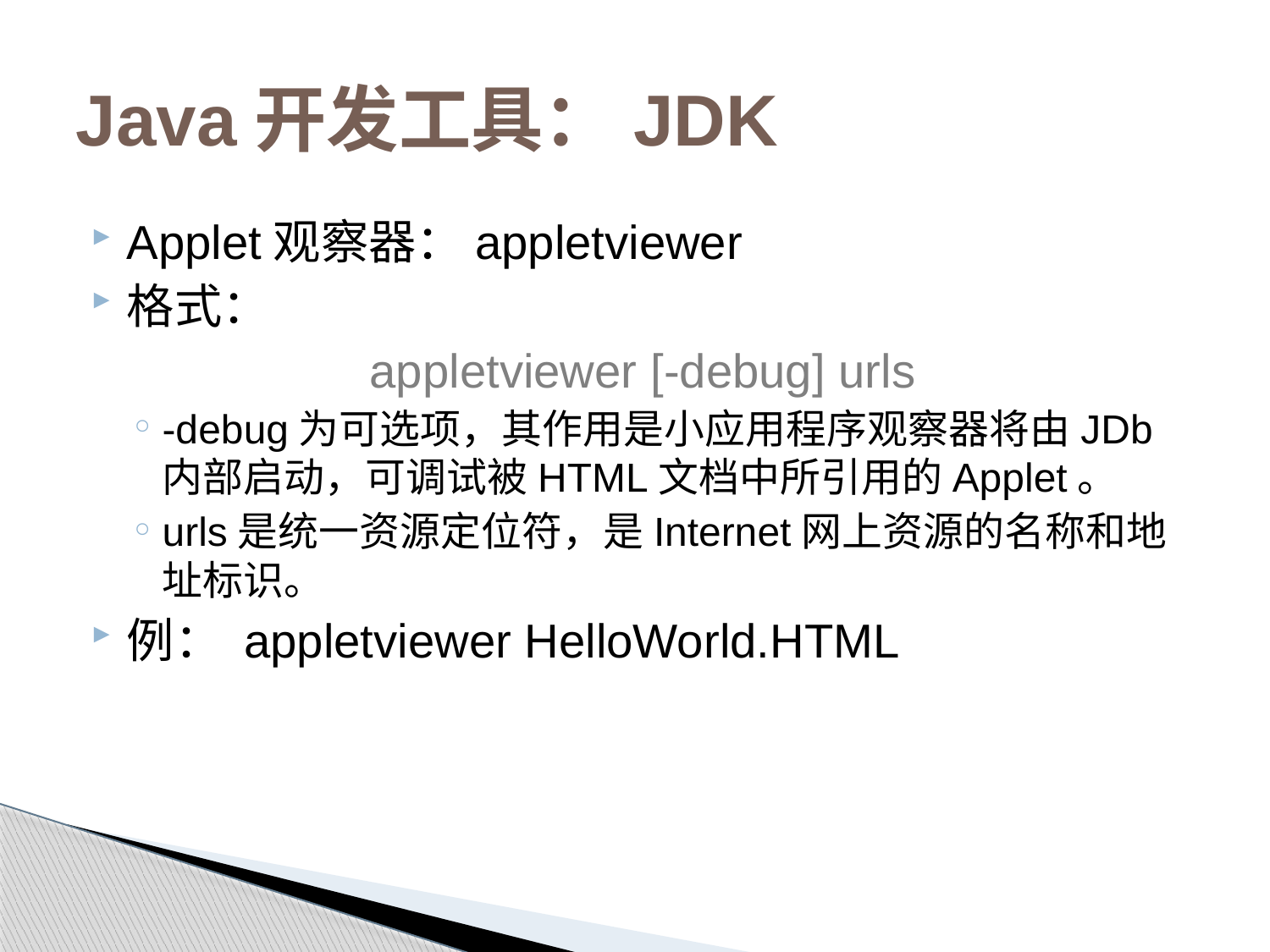

# Java开发工具：JDK
Applet观察器：appletviewer
格式：
appletviewer [-debug] urls
-debug为可选项，其作用是小应用程序观察器将由JDb内部启动，可调试被HTML文档中所引用的Applet。
urls是统一资源定位符，是Internet网上资源的名称和地址标识。
例： appletviewer HelloWorld.HTML